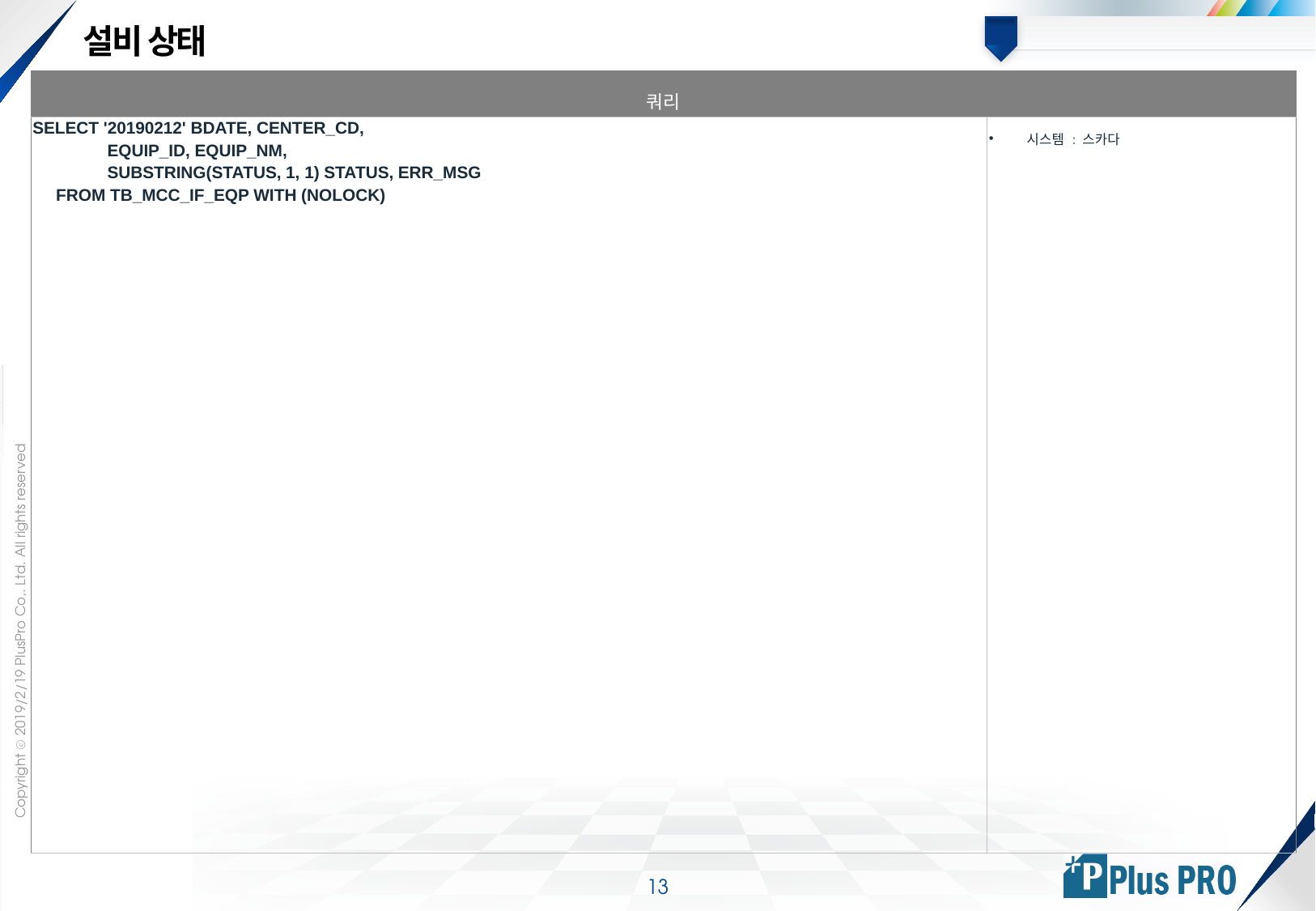

# 설비 상태

| 쿼리 |  |
| --- | --- |
| SELECT '20190212' BDATE, CENTER\_CD, EQUIP\_ID, EQUIP\_NM, SUBSTRING(STATUS, 1, 1) STATUS, ERR\_MSG FROM TB\_MCC\_IF\_EQP WITH (NOLOCK) | 시스템 : 스카다 |
13